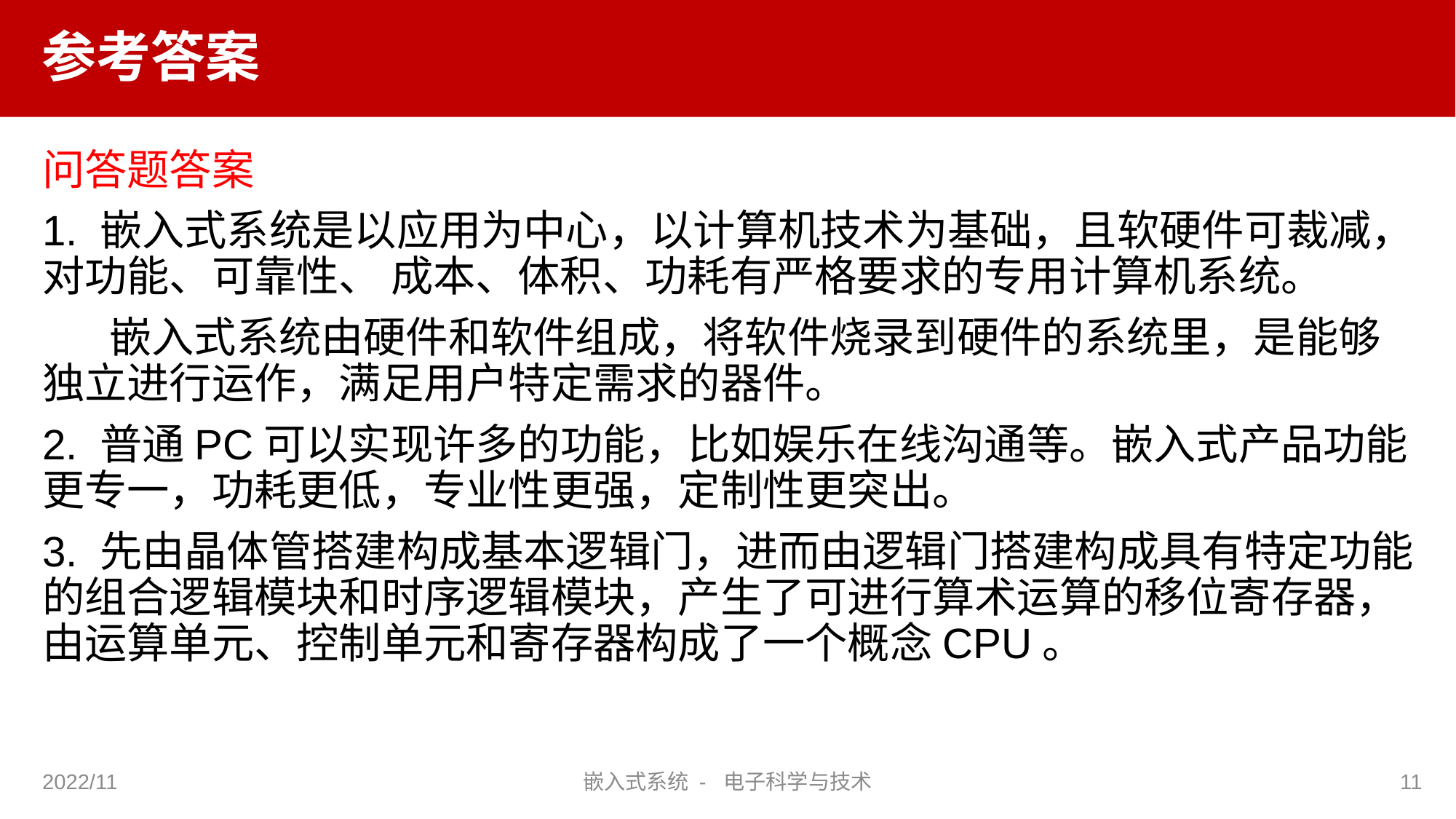

# 参考答案
问答题答案
1. 嵌入式系统是以应用为中心，以计算机技术为基础，且软硬件可裁减，对功能、可靠性、 成本、体积、功耗有严格要求的专用计算机系统。
      嵌入式系统由硬件和软件组成，将软件烧录到硬件的系统里，是能够独立进行运作，满足用户特定需求的器件。
2. 普通PC可以实现许多的功能，比如娱乐在线沟通等。嵌入式产品功能更专一，功耗更低，专业性更强，定制性更突出。
3. 先由晶体管搭建构成基本逻辑门，进而由逻辑门搭建构成具有特定功能的组合逻辑模块和时序逻辑模块，产生了可进行算术运算的移位寄存器，由运算单元、控制单元和寄存器构成了一个概念CPU。
2022/11
嵌入式系统 -  电子科学与技术
11